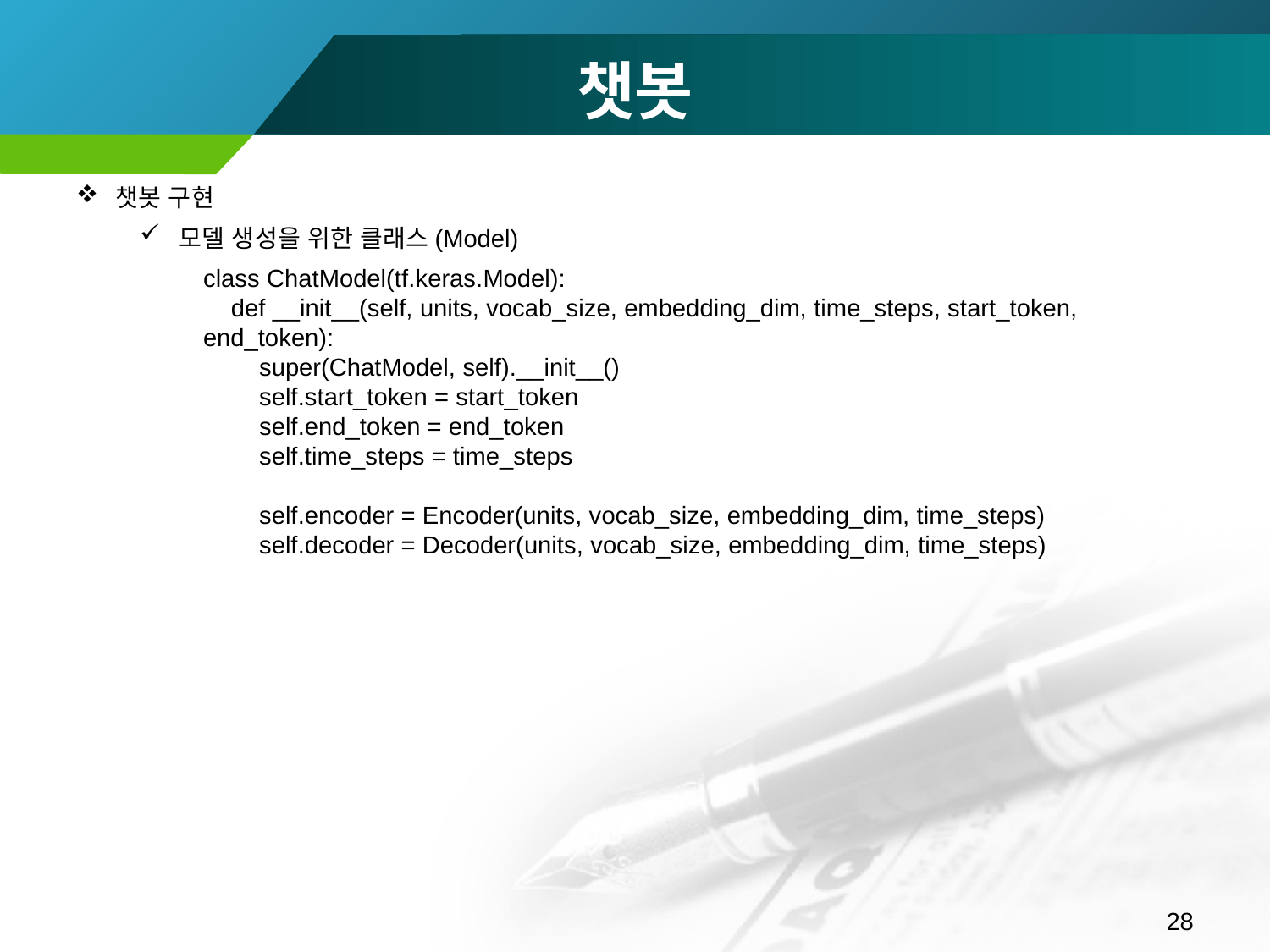

챗봇
챗봇 구현
모델 생성을 위한 클래스(Model)
class ChatModel(tf.keras.Model):
    def __init__(self, units, vocab_size, embedding_dim, time_steps, start_token, end_token):
        super(ChatModel, self).__init__()
        self.start_token = start_token
        self.end_token = end_token
        self.time_steps = time_steps

        self.encoder = Encoder(units, vocab_size, embedding_dim, time_steps)
        self.decoder = Decoder(units, vocab_size, embedding_dim, time_steps)

28